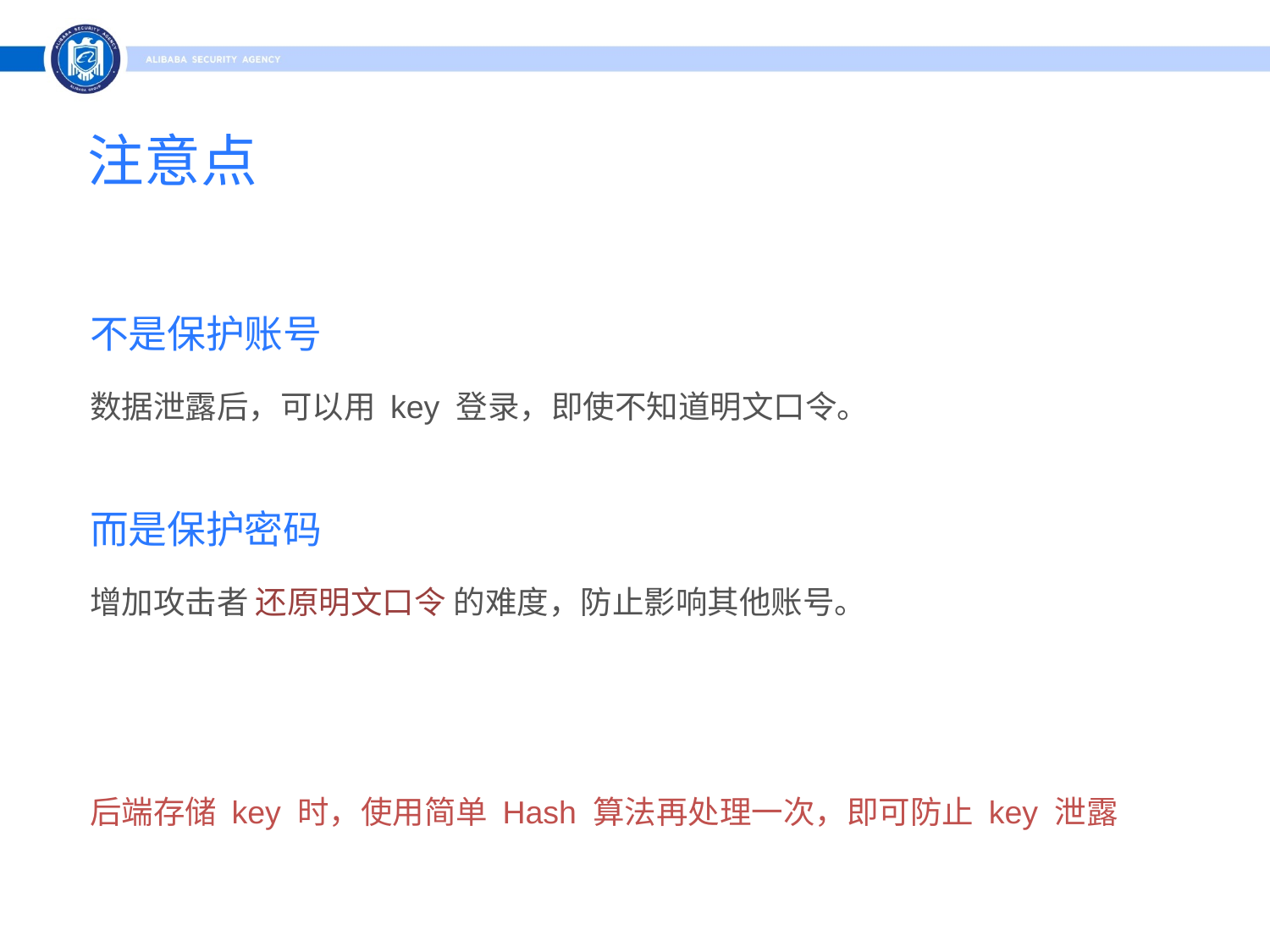

注意点
不是保护账号
数据泄露后，可以用 key 登录，即使不知道明文口令。
而是保护密码
增加攻击者 还原明文口令 的难度，防止影响其他账号。
后端存储 key 时，使用简单 Hash 算法再处理一次，即可防止 key 泄露